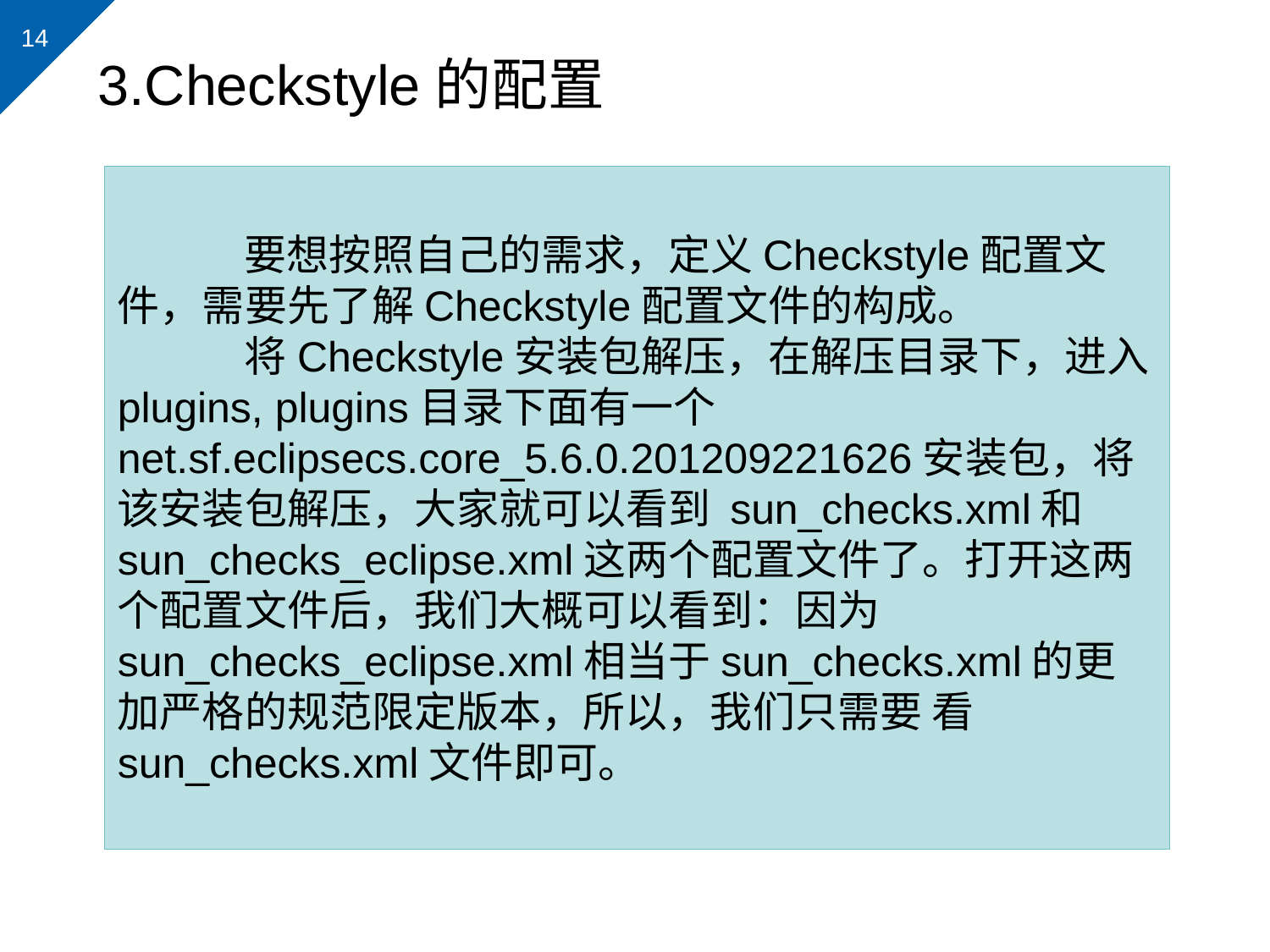

3.Checkstyle的配置
	要想按照自己的需求，定义Checkstyle配置文件，需要先了解Checkstyle配置文件的构成。
	将Checkstyle安装包解压，在解压目录下，进入plugins, plugins目录下面有一个 net.sf.eclipsecs.core_5.6.0.201209221626安装包，将该安装包解压，大家就可以看到 sun_checks.xml和sun_checks_eclipse.xml这两个配置文件了。打开这两个配置文件后，我们大概可以看到：因为sun_checks_eclipse.xml相当于sun_checks.xml的更加严格的规范限定版本，所以，我们只需要 看sun_checks.xml文件即可。